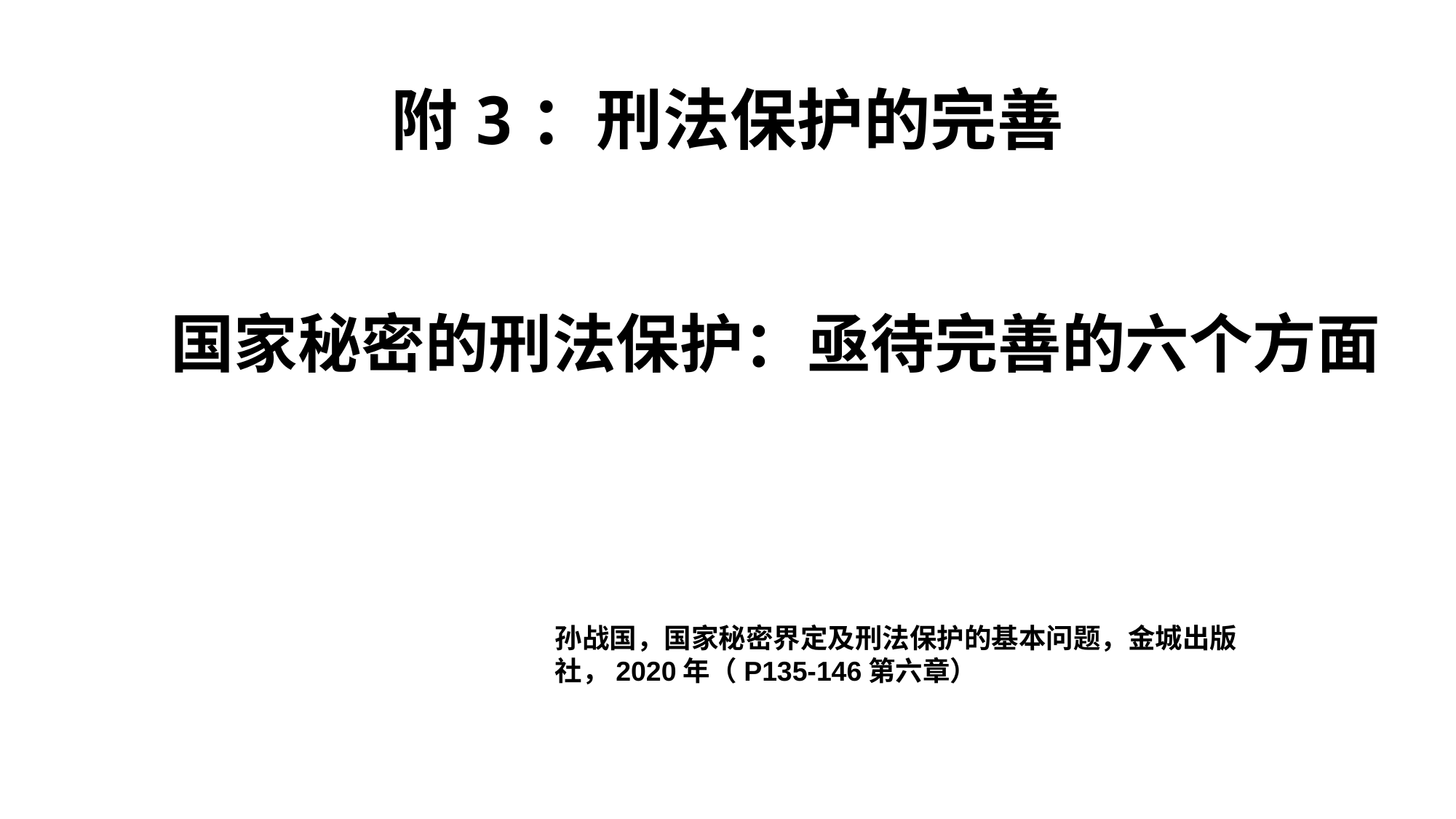

# 附3：刑法保护的完善
国家秘密的刑法保护：亟待完善的六个方面
孙战国，国家秘密界定及刑法保护的基本问题，金城出版社，2020年（P135-146第六章）